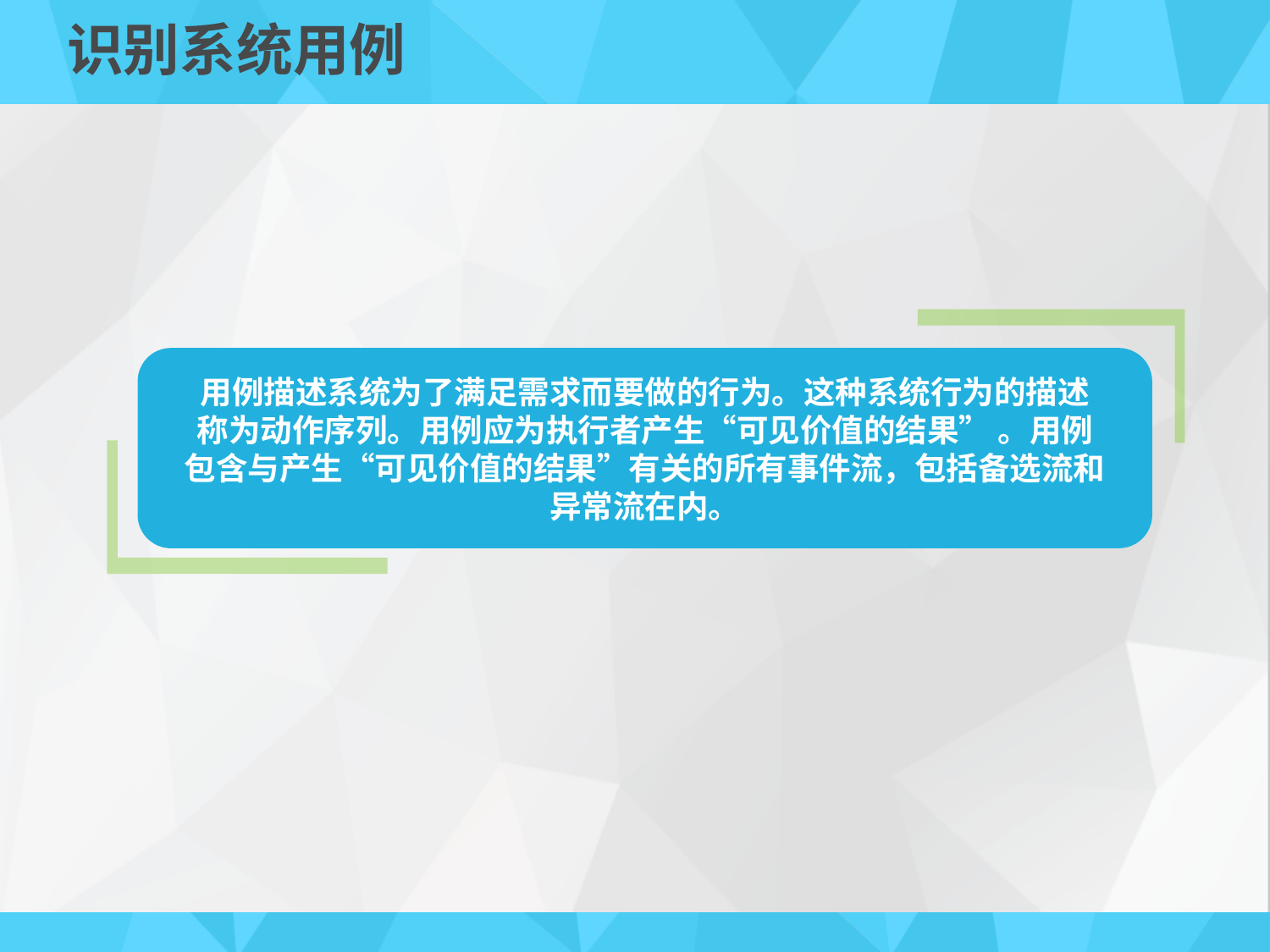

# 识别系统用例

用例描述系统为了满足需求而要做的行为。这种系统行为的描述
称为动作序列。用例应为执行者产生“可见价值的结果” 。用例
包含与产生“可见价值的结果”有关的所有事件流，包括备选流和
异常流在内。